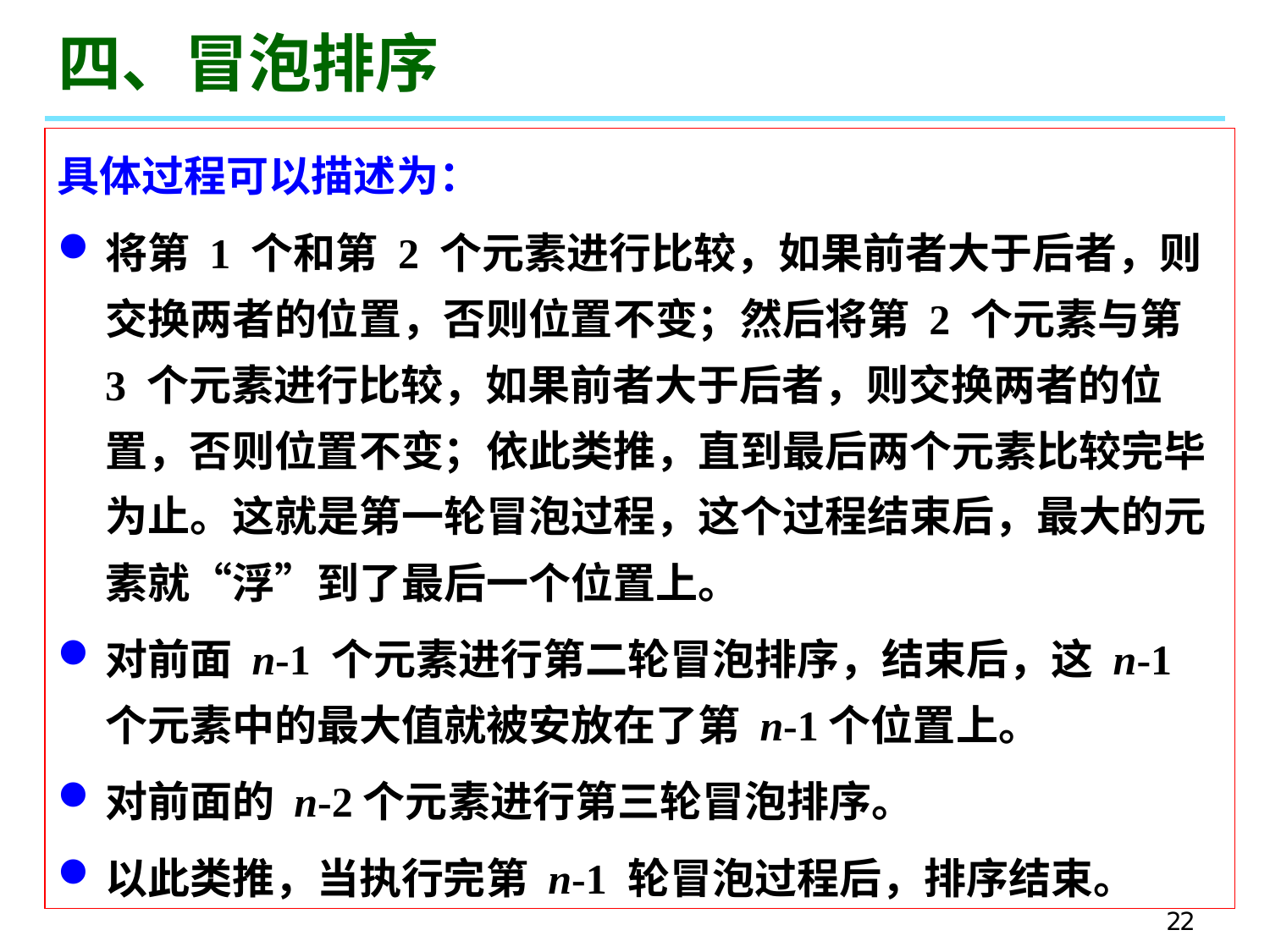

# 四、冒泡排序
具体过程可以描述为：
将第 1 个和第 2 个元素进行比较，如果前者大于后者，则交换两者的位置，否则位置不变；然后将第 2 个元素与第 3 个元素进行比较，如果前者大于后者，则交换两者的位置，否则位置不变；依此类推，直到最后两个元素比较完毕为止。这就是第一轮冒泡过程，这个过程结束后，最大的元素就“浮”到了最后一个位置上。
对前面 n-1 个元素进行第二轮冒泡排序，结束后，这 n-1 个元素中的最大值就被安放在了第 n-1个位置上。
对前面的 n-2个元素进行第三轮冒泡排序。
以此类推，当执行完第 n-1 轮冒泡过程后，排序结束。
22